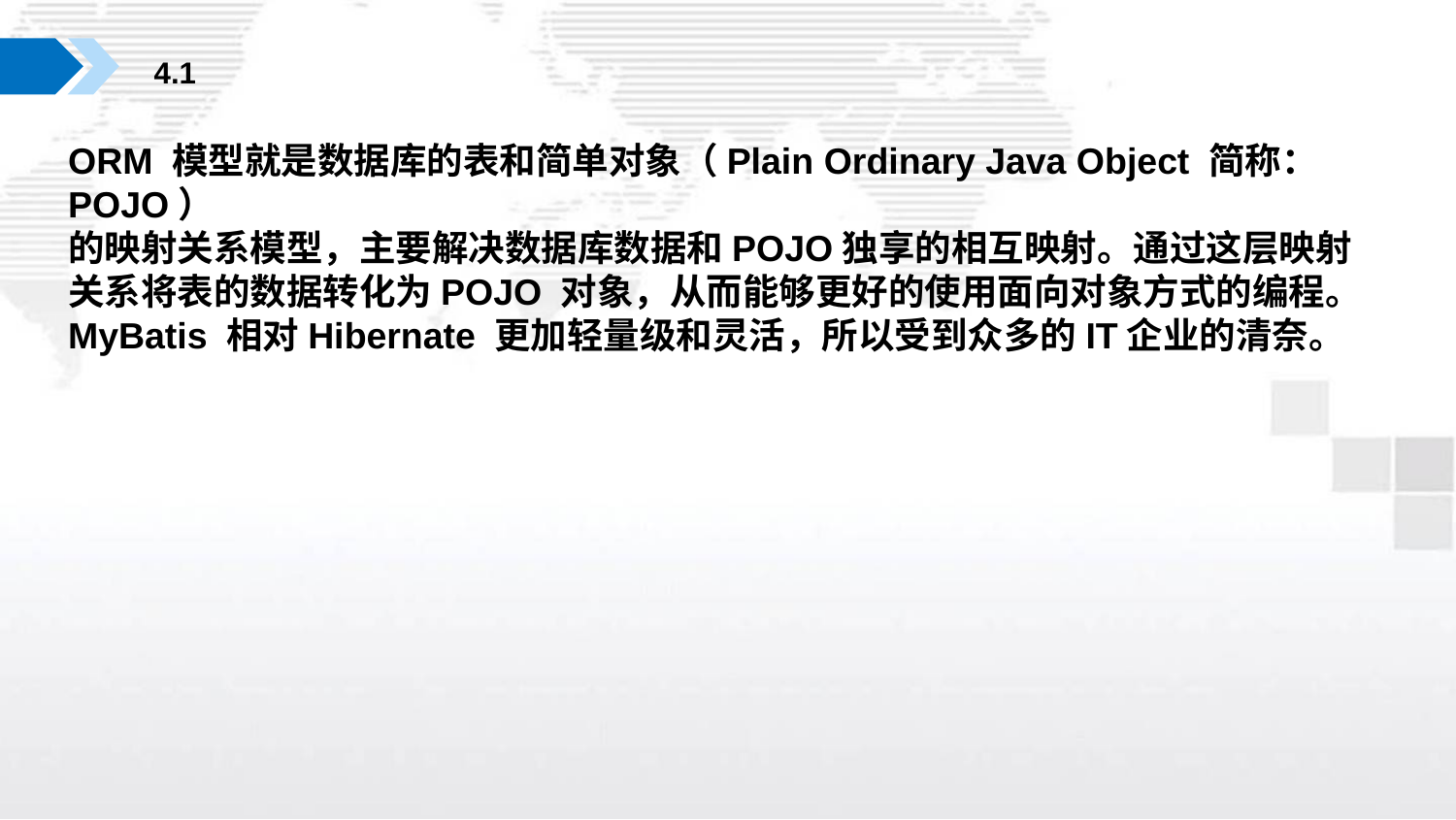

4.1
ORM 模型就是数据库的表和简单对象（Plain Ordinary Java Object 简称：POJO）
的映射关系模型，主要解决数据库数据和POJO独享的相互映射。通过这层映射关系将表的数据转化为POJO 对象，从而能够更好的使用面向对象方式的编程。
MyBatis 相对Hibernate 更加轻量级和灵活，所以受到众多的IT企业的清奈。